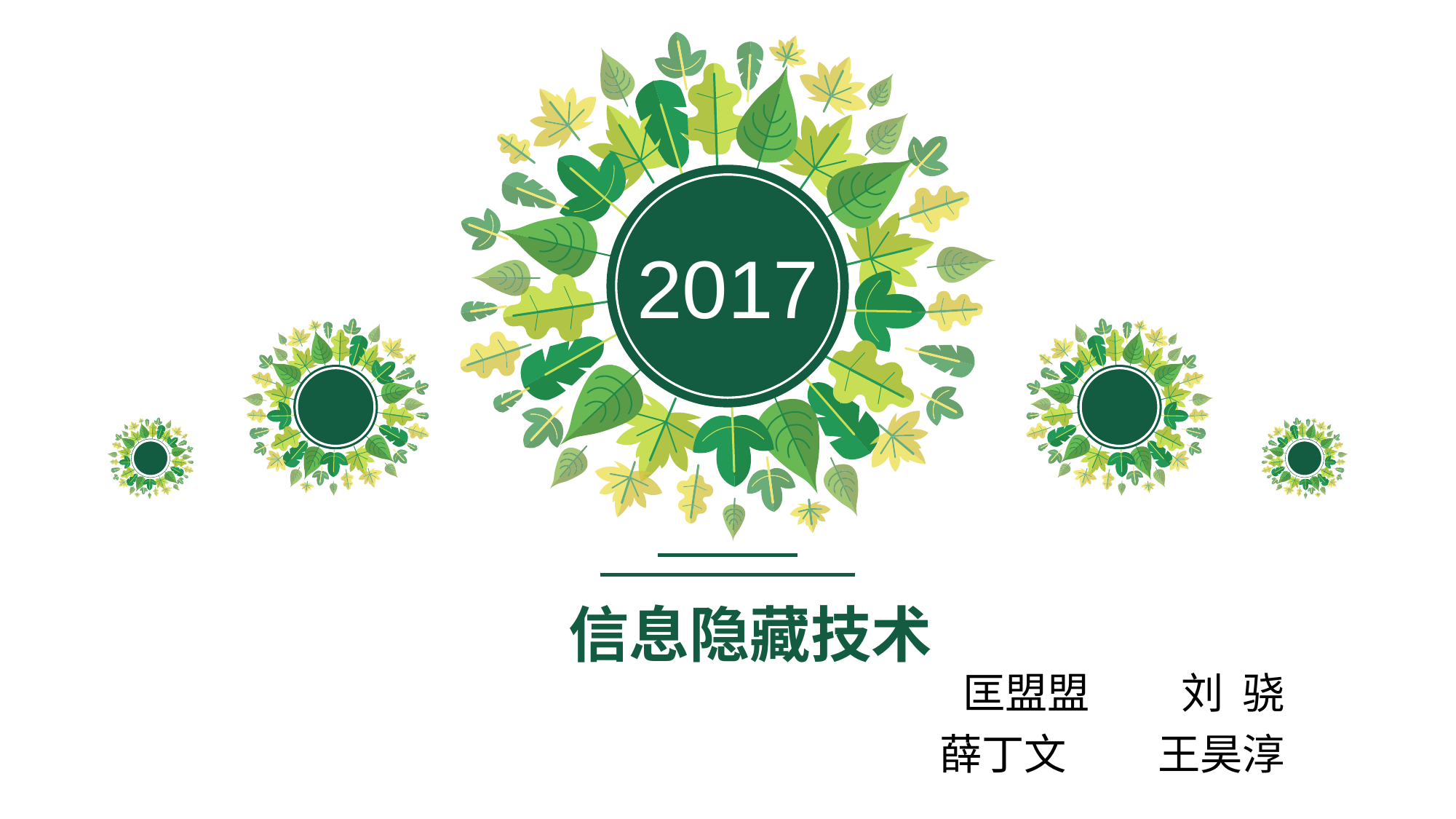

# 信息隐藏技术
匡盟盟	刘  骁
薛丁文	王昊淳